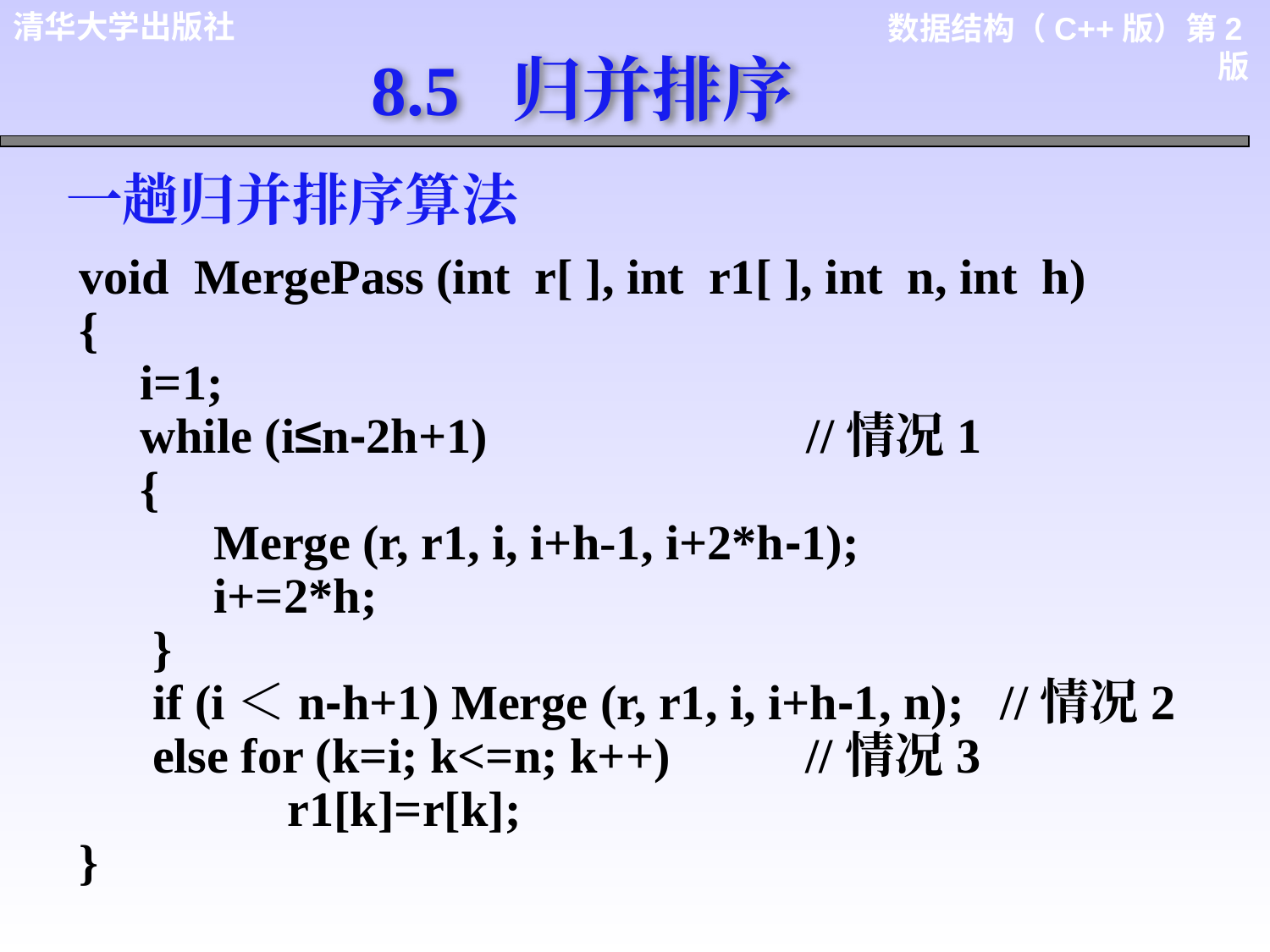

8.5  归并排序
一趟归并排序算法
void  MergePass (int  r[ ], int  r1[ ], int  n, int  h)
{
     i=1;
     while (i≤n-2h+1)                          //情况1
     {
           Merge (r, r1, i, i+h-1, i+2*h-1);
           i+=2*h;
      }
      if (i＜n-h+1) Merge (r, r1, i, i+h-1, n);   //情况2
      else for (k=i; k<=n; k++)           //情况3
                 r1[k]=r[k];
}